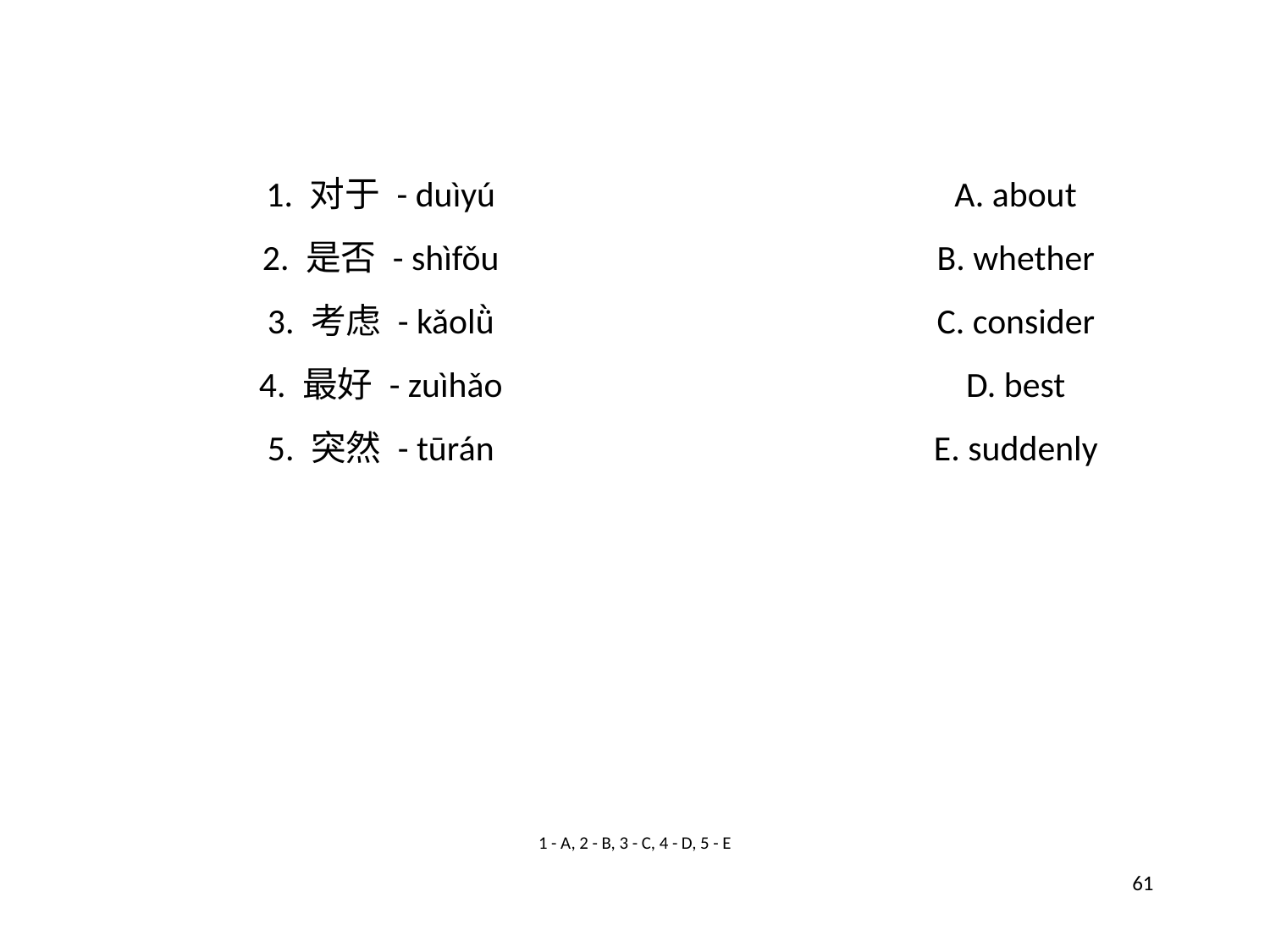

1. 对于 - duìyú

A. about

2. 是否 - shìfǒu

B. whether

3. 考虑 - kǎolǜ

C. consider

4. 最好 - zuìhǎo

D. best

5. 突然 - tūrán

E. suddenly
1 - A, 2 - B, 3 - C, 4 - D, 5 - E

61